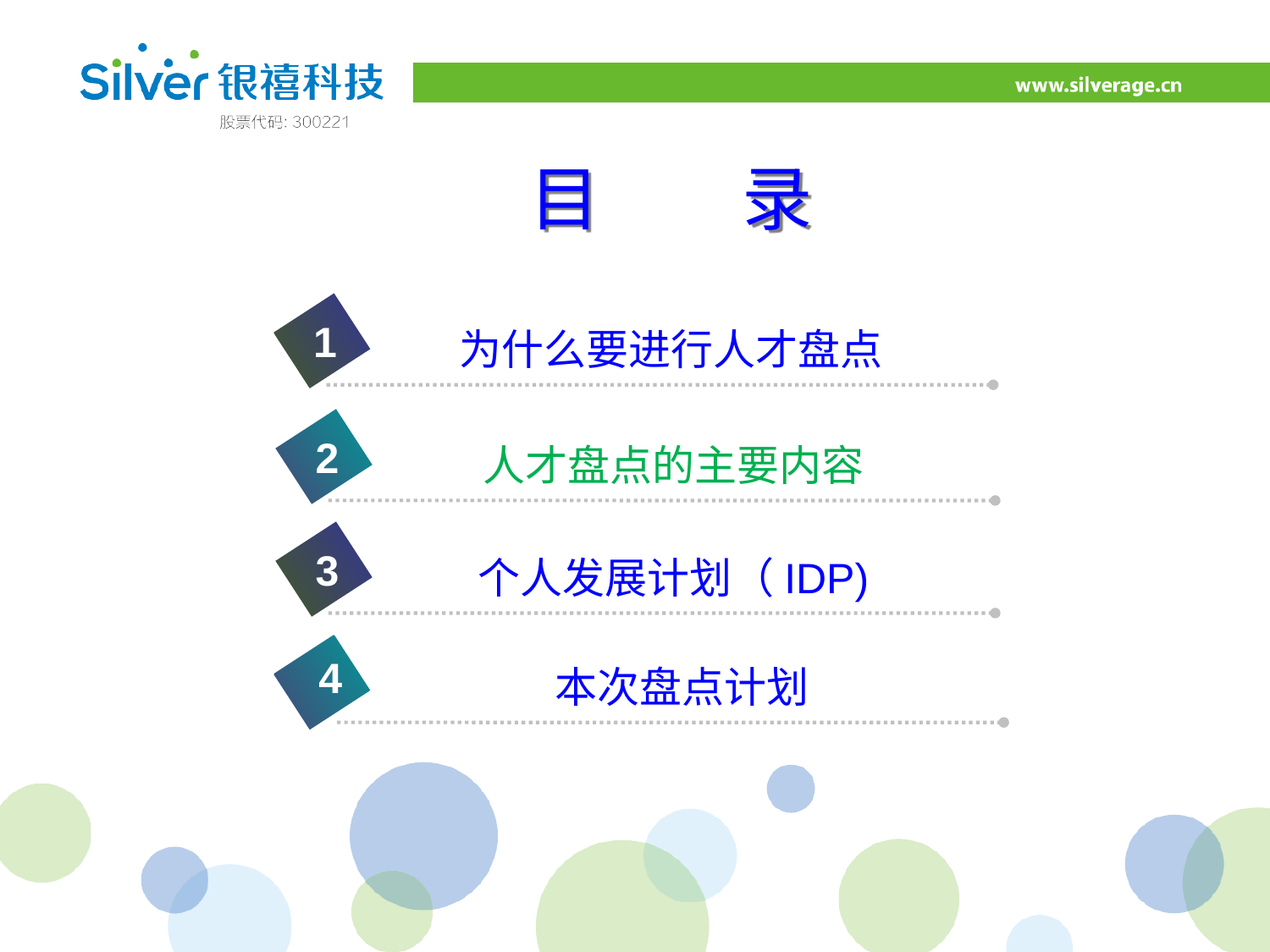

目         录

1
为什么要进行人才盘点

2
人才盘点的主要内容

3
个人发展计划（IDP)

4

本次盘点计划
3